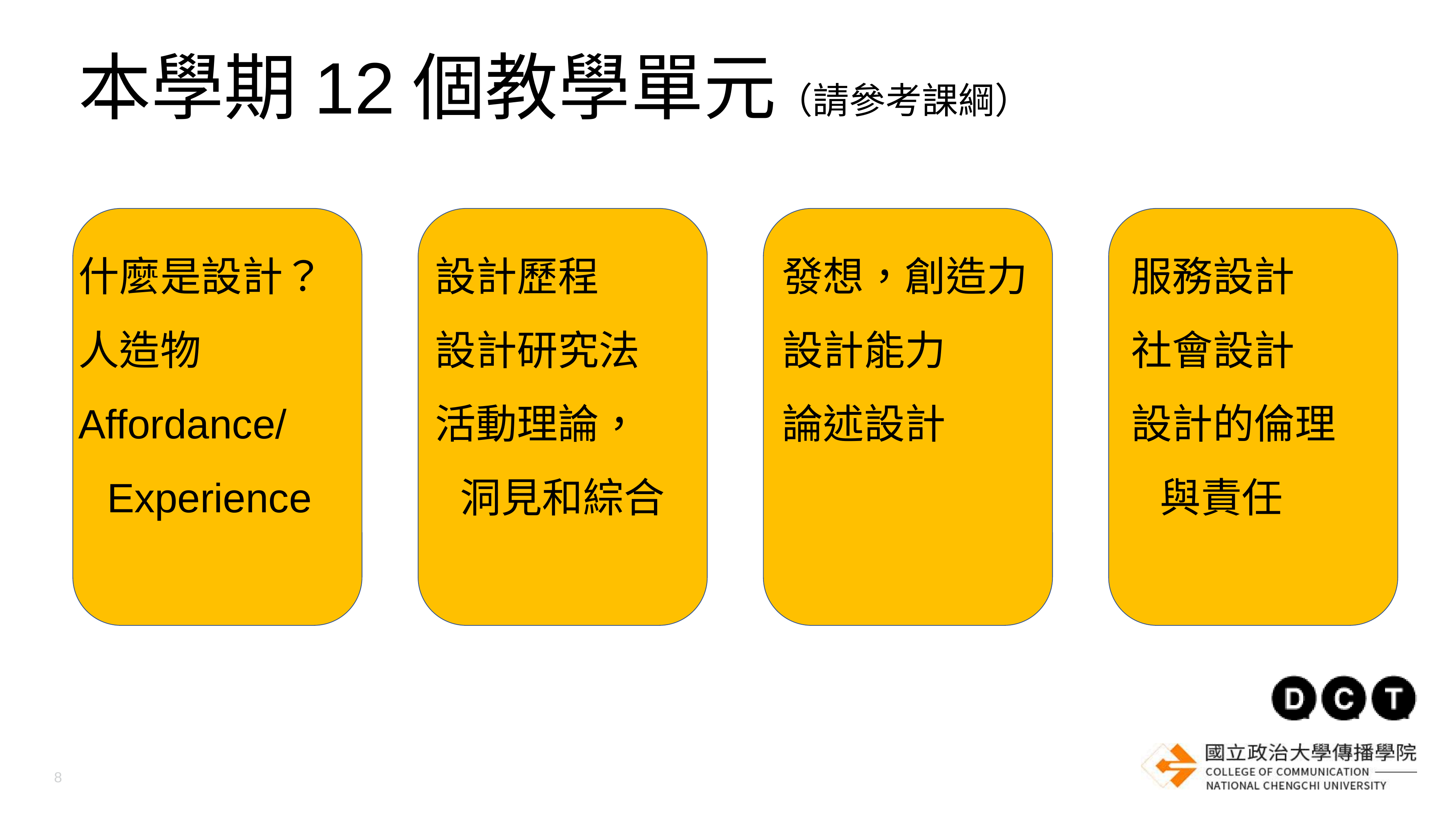

本學期12個教學單元（請參考課綱）

什麼是設計？
人造物
Affordance/
Experience
設計歷程
設計研究法
活動理論，
洞見和綜合
發想，創造力設計能力
論述設計
服務設計
社會設計
設計的倫理與責任